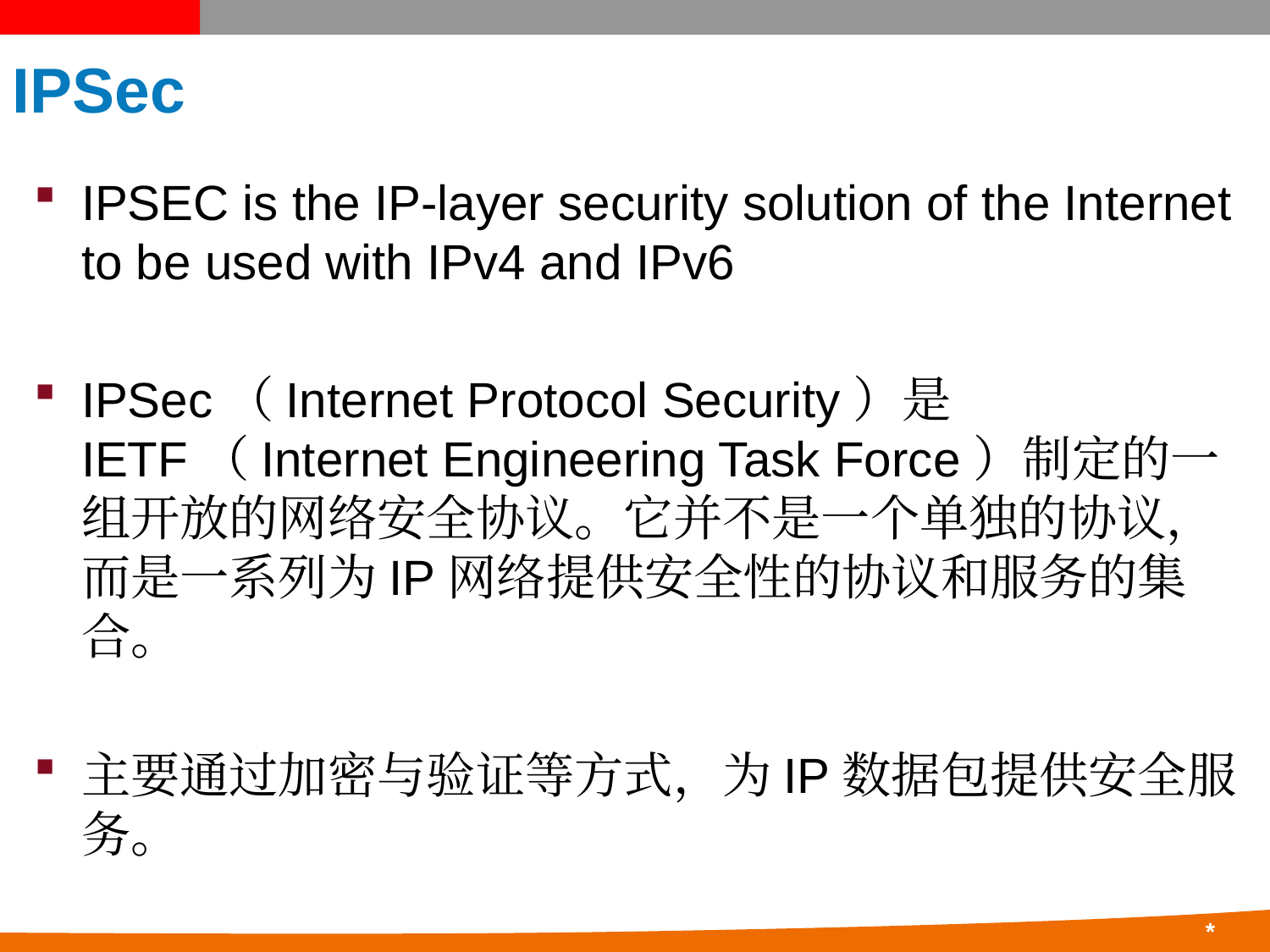

# IPSec
IPSEC is the IP-layer security solution of the Internet to be used with IPv4 and IPv6

IPSec（Internet Protocol Security）是IETF（Internet Engineering Task Force）制定的一组开放的网络安全协议。它并不是一个单独的协议，而是一系列为IP网络提供安全性的协议和服务的集合。

主要通过加密与验证等方式，为IP数据包提供安全服务。